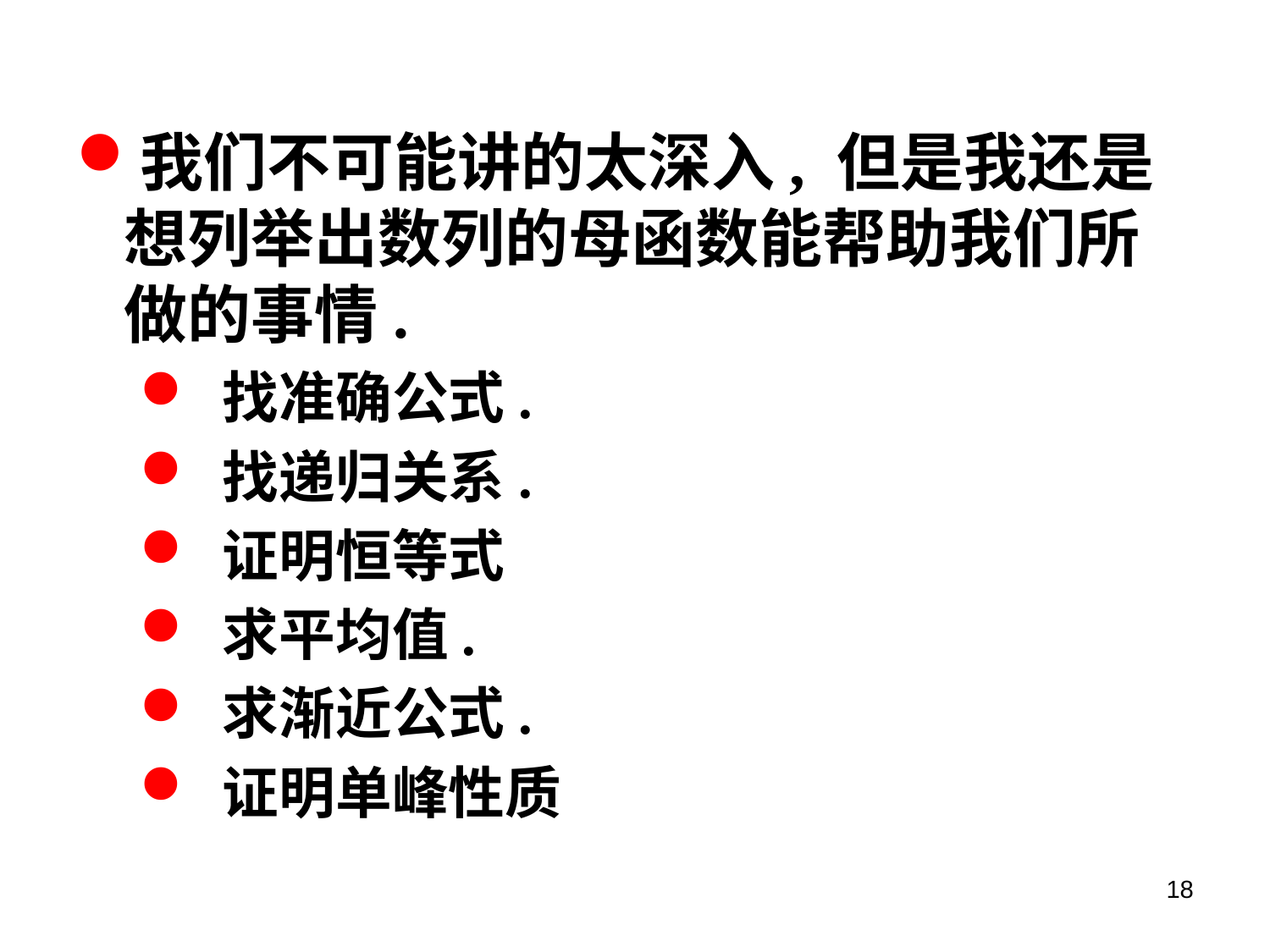

我们不可能讲的太深入, 但是我还是想列举出数列的母函数能帮助我们所做的事情.
 找准确公式.
 找递归关系.
 证明恒等式
 求平均值.
 求渐近公式.
 证明单峰性质
18